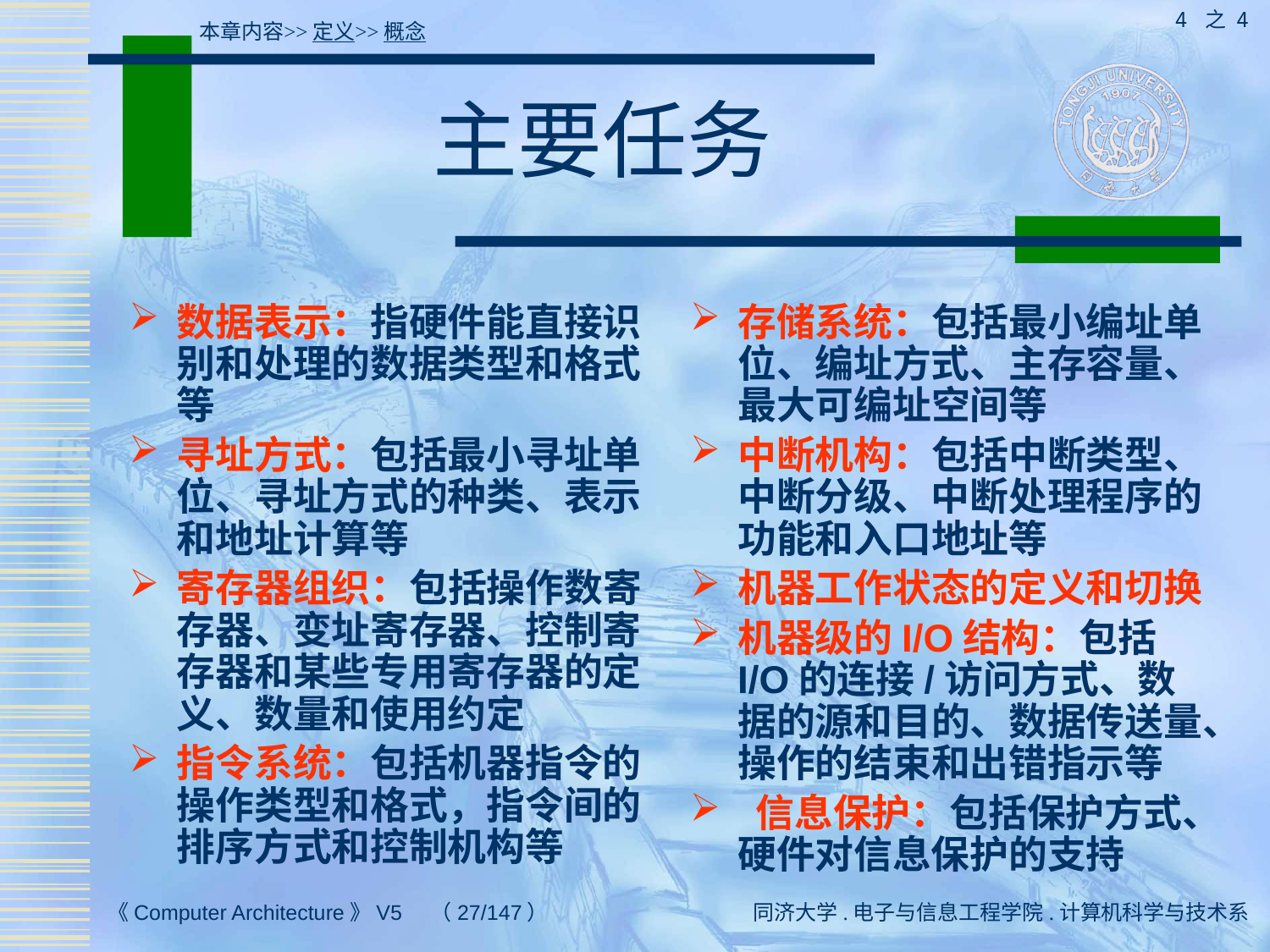

4 之 4
本章内容>>定义>>概念
# 主要任务
数据表示：指硬件能直接识别和处理的数据类型和格式等
寻址方式：包括最小寻址单位、寻址方式的种类、表示和地址计算等
寄存器组织：包括操作数寄存器、变址寄存器、控制寄存器和某些专用寄存器的定义、数量和使用约定
指令系统：包括机器指令的操作类型和格式，指令间的排序方式和控制机构等
存储系统：包括最小编址单位、编址方式、主存容量、最大可编址空间等
中断机构：包括中断类型、中断分级、中断处理程序的功能和入口地址等
机器工作状态的定义和切换
机器级的I/O结构：包括I/O的连接/访问方式、数据的源和目的、数据传送量、操作的结束和出错指示等
 信息保护：包括保护方式、硬件对信息保护的支持